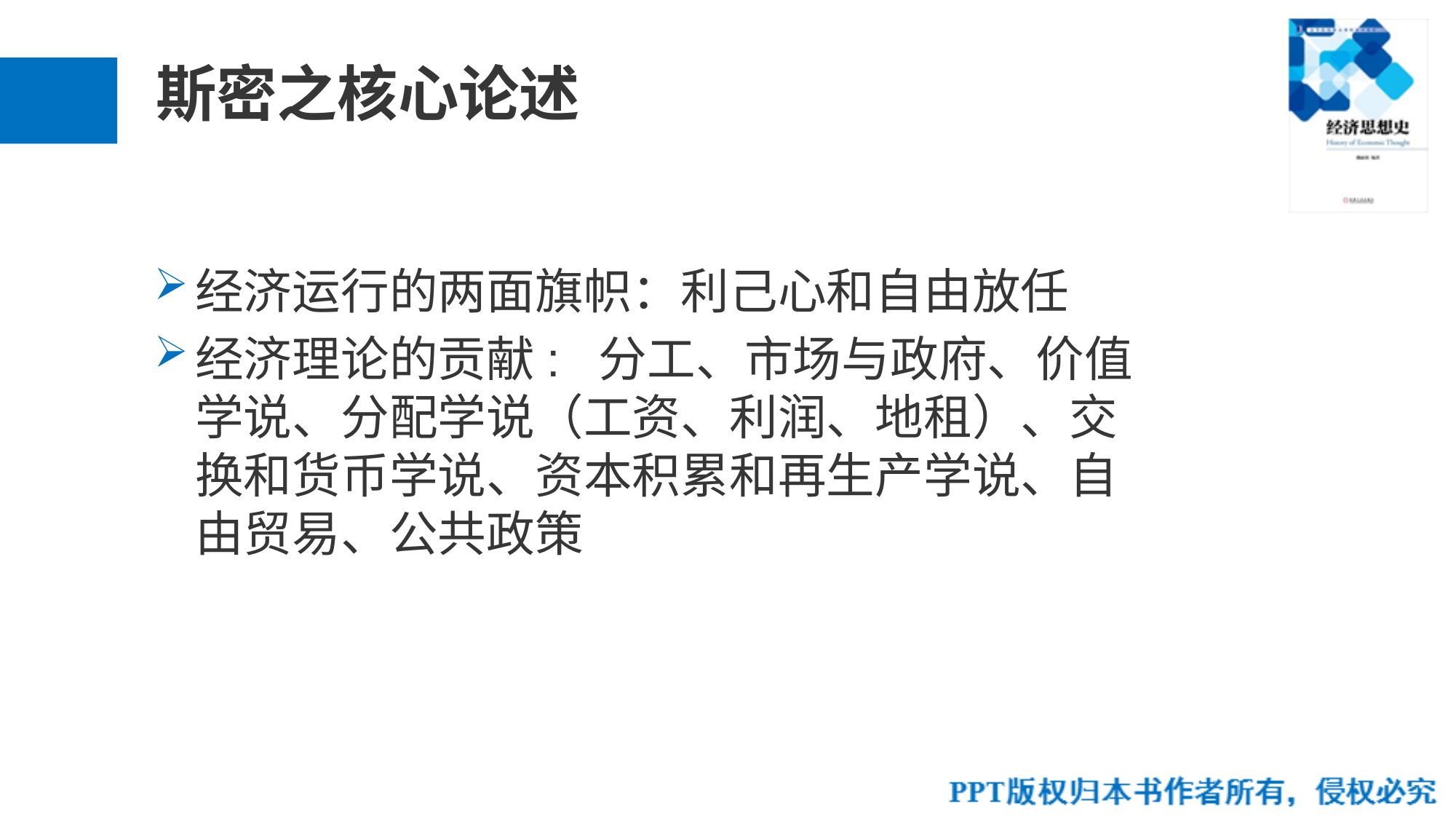

# 斯密之核心论述

经济运行的两面旗帜：利己心和自由放任
经济理论的贡献:  分工、市场与政府、价值学说、分配学说（工资、利润、地租）、交换和货币学说、资本积累和再生产学说、自由贸易、公共政策